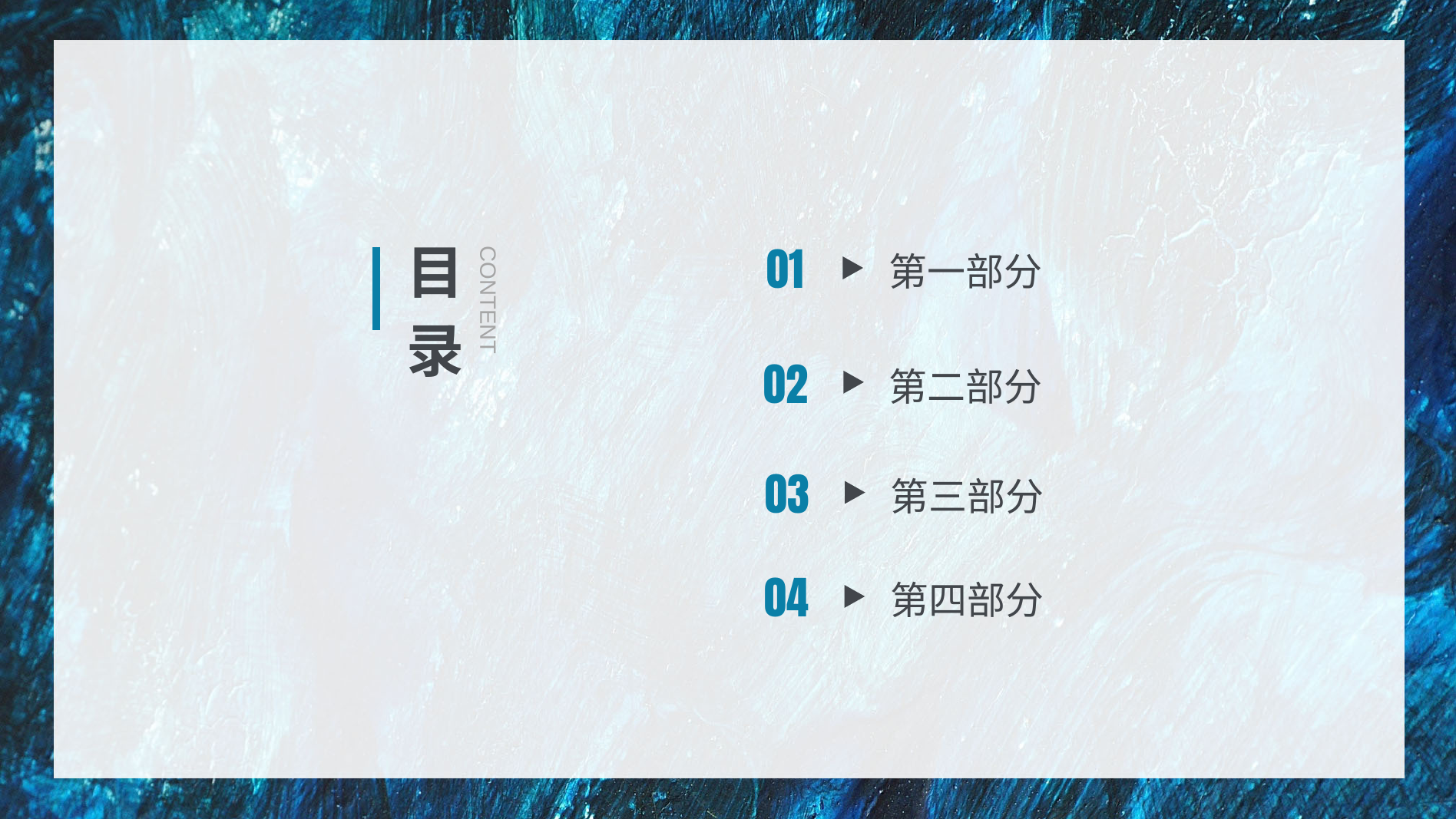

目
录
01
第一部分

CONTENT
02
第二部分

03
第三部分

04
第四部分